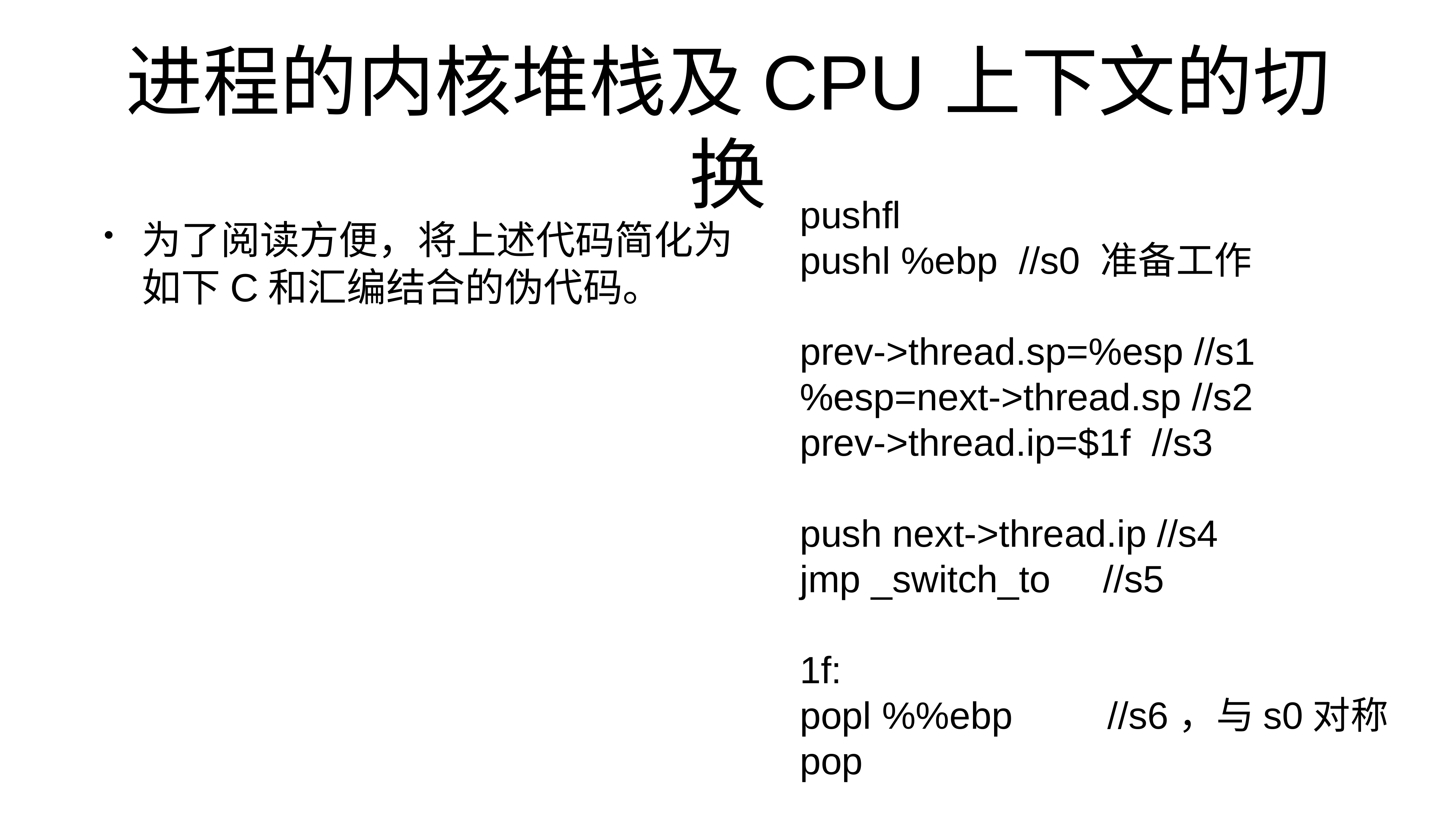

# 进程的内核堆栈及CPU上下文的切换
pushfl
pushl %ebp  //s0 准备工作

prev->thread.sp=%esp //s1
%esp=next->thread.sp //s2
prev->thread.ip=$1f  //s3

push next->thread.ip //s4
jmp _switch_to     //s5

1f:
popl %%ebp         //s6，与s0对称
pop
为了阅读方便，将上述代码简化为如下C和汇编结合的伪代码。